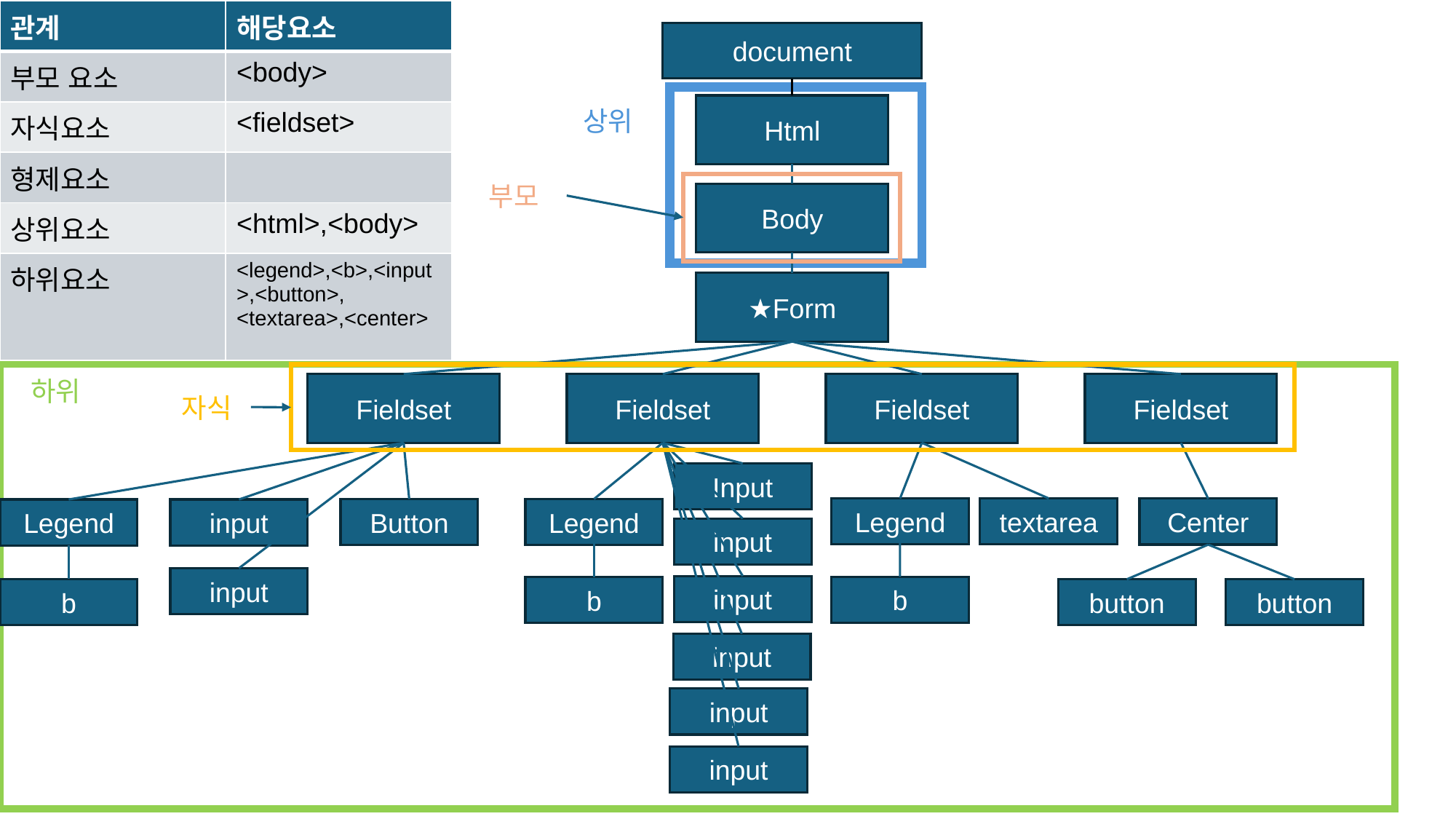

| 관계 | 해당요소 |
| --- | --- |
| 부모 요소 | <body> |
| 자식요소 | <fieldset> |
| 형제요소 |  |
| 상위요소 | <html>,<body> |
| 하위요소 | <legend>,<b>,<input>,<button>, <textarea>,<center> |
document

Html
상위
부모

Body
★Form

하위

Fieldset
Fieldset
Fieldset
Fieldset
자식
Input
Legend
textarea
Center
Button
Legend
Legend
input
input
input
input
b
b
b
button
button
input
input
input